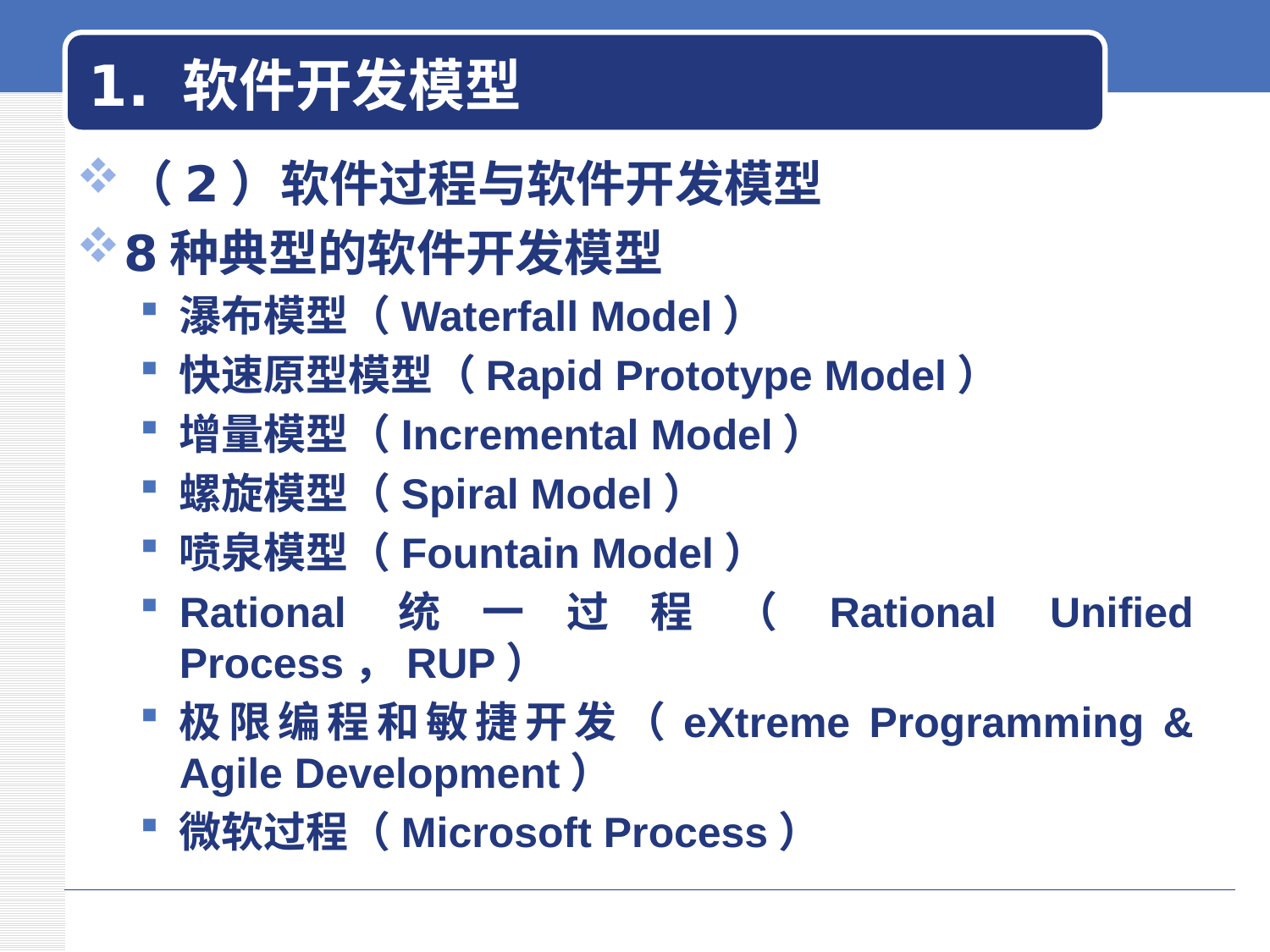

# 1. 软件开发模型
（2）软件过程与软件开发模型
8种典型的软件开发模型
瀑布模型（Waterfall Model）
快速原型模型（Rapid Prototype Model）
增量模型（Incremental Model）
螺旋模型（Spiral Model）
喷泉模型（Fountain Model）
Rational统一过程（Rational Unified Process，RUP）
极限编程和敏捷开发（eXtreme Programming & Agile Development）
微软过程（Microsoft Process）